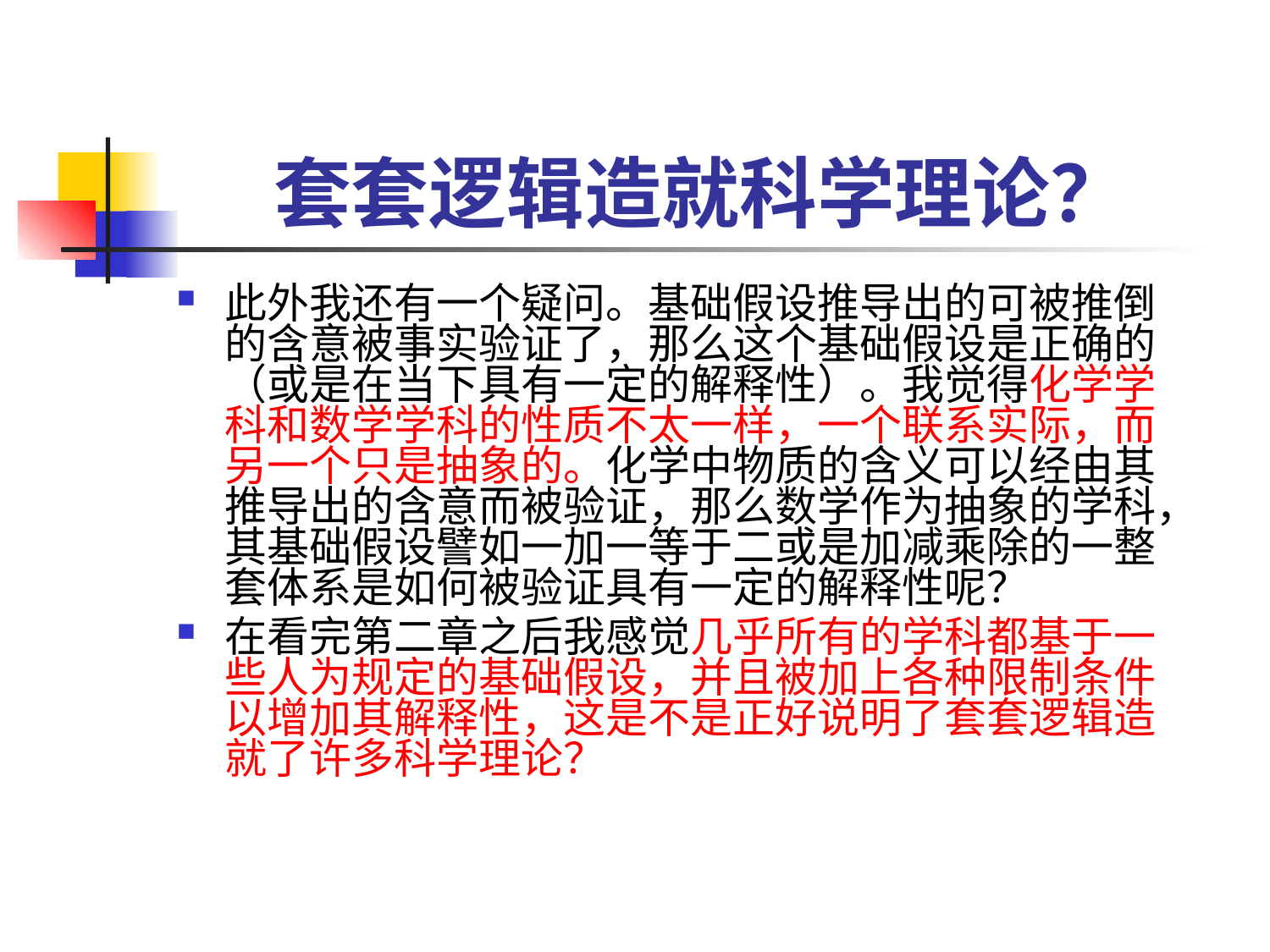

# 套套逻辑造就科学理论？
此外我还有一个疑问。基础假设推导出的可被推倒的含意被事实验证了，那么这个基础假设是正确的（或是在当下具有一定的解释性）。我觉得化学学科和数学学科的性质不太一样，一个联系实际，而另一个只是抽象的。化学中物质的含义可以经由其推导出的含意而被验证，那么数学作为抽象的学科，其基础假设譬如一加一等于二或是加减乘除的一整套体系是如何被验证具有一定的解释性呢？
在看完第二章之后我感觉几乎所有的学科都基于一些人为规定的基础假设，并且被加上各种限制条件以增加其解释性，这是不是正好说明了套套逻辑造就了许多科学理论？